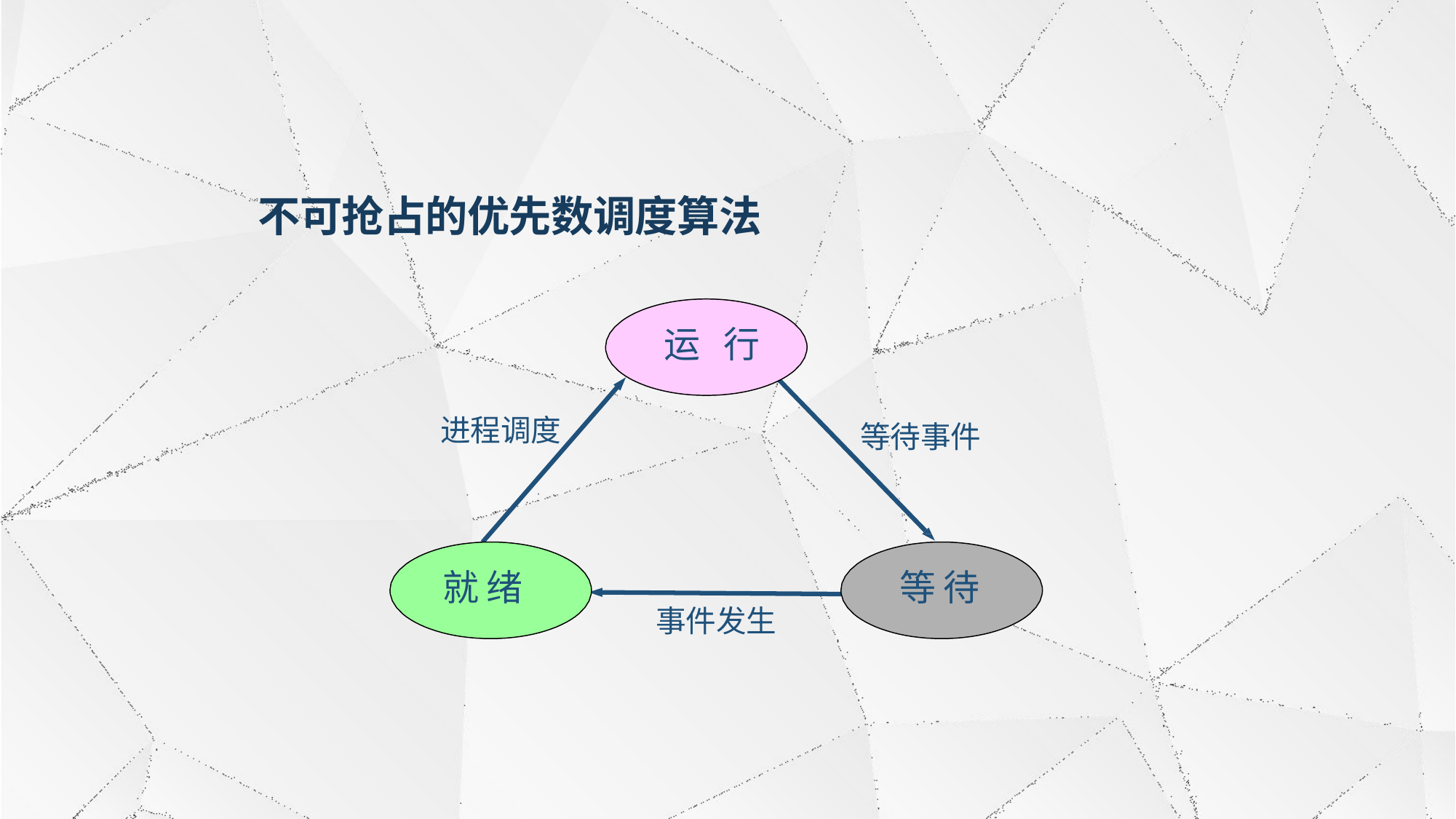

# 不可抢占的优先数调度算法

运	行

进程调度
等待事件

就 绪
等 待
事件发生